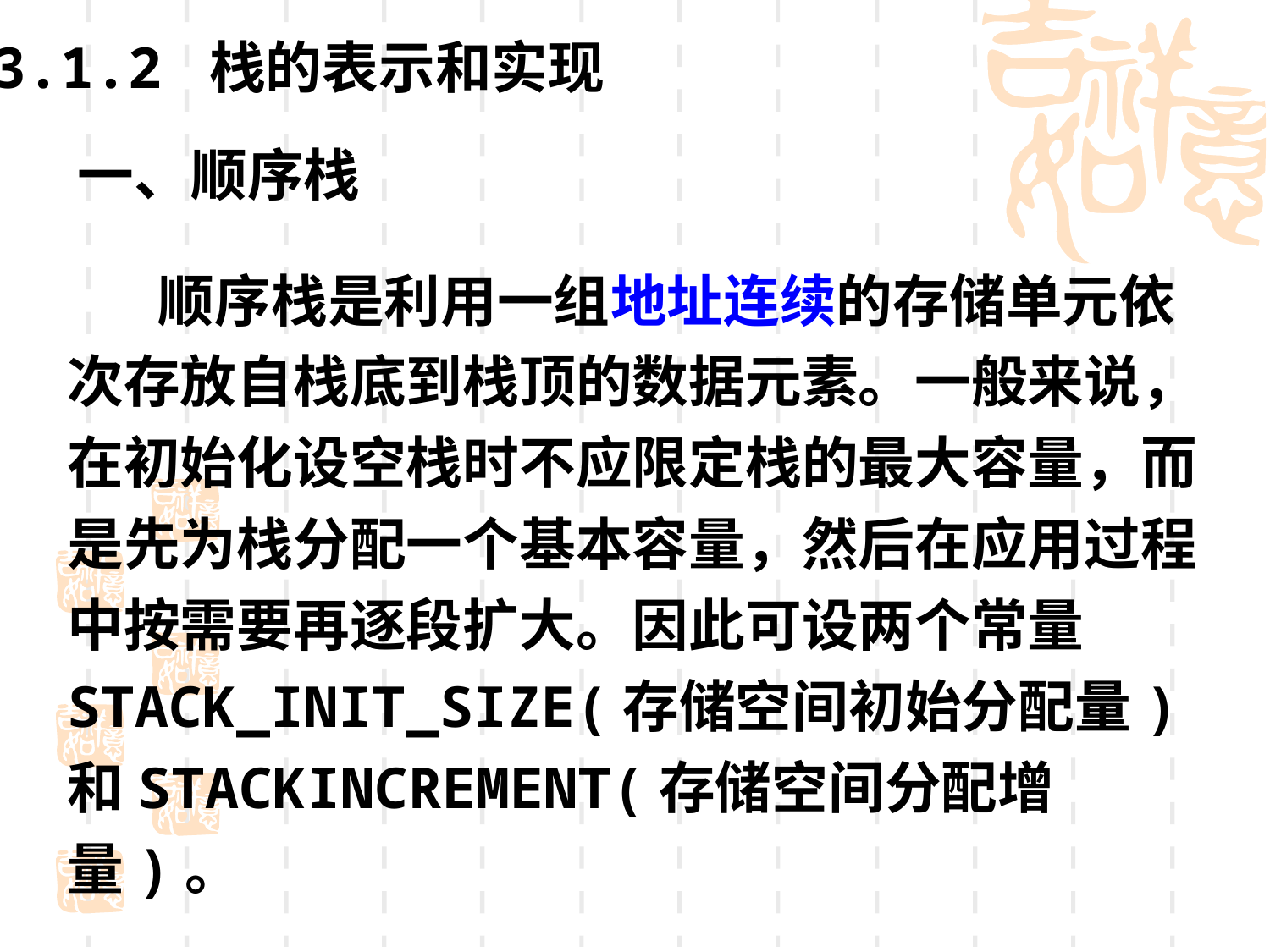

3.1.2 栈的表示和实现
一、顺序栈
      顺序栈是利用一组地址连续的存储单元依次存放自栈底到栈顶的数据元素。一般来说，在初始化设空栈时不应限定栈的最大容量，而是先为栈分配一个基本容量，然后在应用过程中按需要再逐段扩大。因此可设两个常量STACK_INIT_SIZE(存储空间初始分配量) 和STACKINCREMENT(存储空间分配增量)。